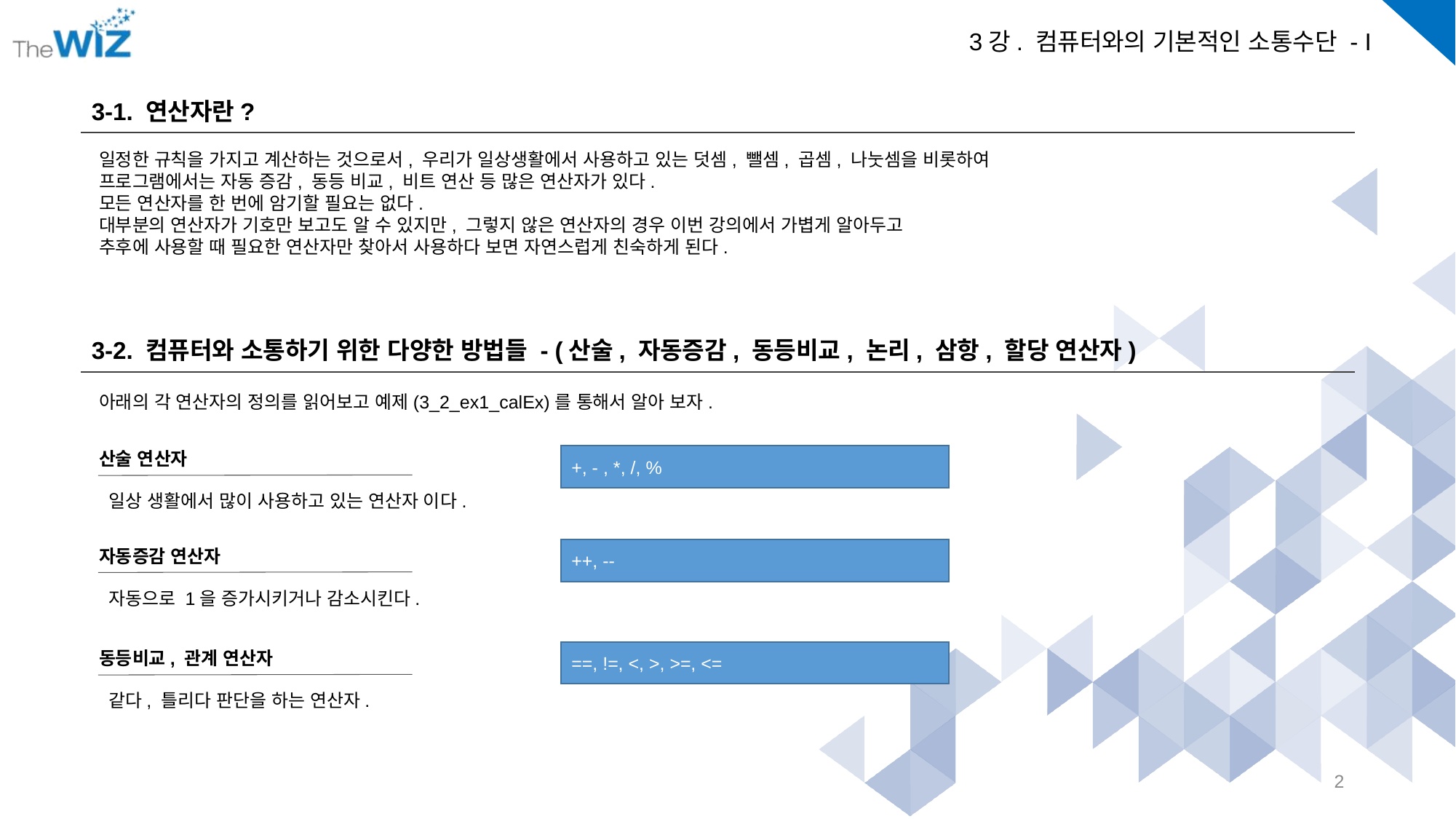

3-1. 연산자란?
일정한 규칙을 가지고 계산하는 것으로서, 우리가 일상생활에서 사용하고 있는 덧셈, 뺄셈, 곱셈, 나눗셈을 비롯하여
프로그램에서는 자동 증감, 동등 비교, 비트 연산 등 많은 연산자가 있다.
모든 연산자를 한 번에 암기할 필요는 없다.
대부분의 연산자가 기호만 보고도 알 수 있지만, 그렇지 않은 연산자의 경우 이번 강의에서 가볍게 알아두고
추후에 사용할 때 필요한 연산자만 찾아서 사용하다 보면 자연스럽게 친숙하게 된다.
3-2. 컴퓨터와 소통하기 위한 다양한 방법들 - (산술, 자동증감, 동등비교, 논리, 삼항, 할당 연산자)
아래의 각 연산자의 정의를 읽어보고 예제(3_2_ex1_calEx)를 통해서 알아 보자.
산술 연산자
+, - , *, /, %
일상 생활에서 많이 사용하고 있는 연산자 이다.
자동증감 연산자
++, --
자동으로 1을 증가시키거나 감소시킨다.
동등비교, 관계 연산자
==, !=, <, >, >=, <=
같다, 틀리다 판단을 하는 연산자.
2